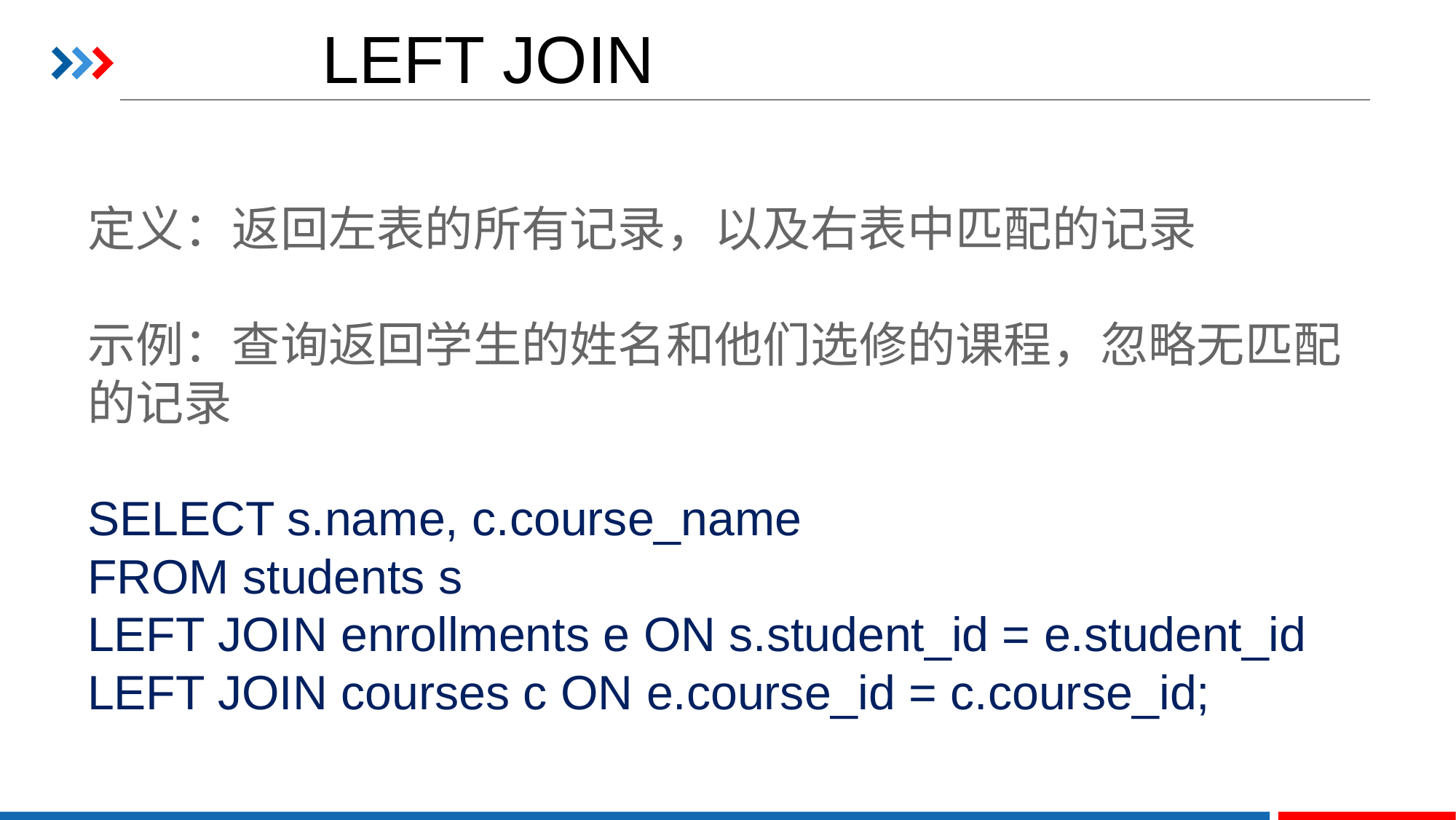

定义：返回左表的所有记录，以及右表中匹配的记录

示例：查询返回学生的姓名和他们选修的课程，忽略无匹配的记录

SELECT s.name, c.course_name
FROM students s
LEFT JOIN enrollments e ON s.student_id = e.student_id
LEFT JOIN courses c ON e.course_id = c.course_id;
# LEFT JOIN